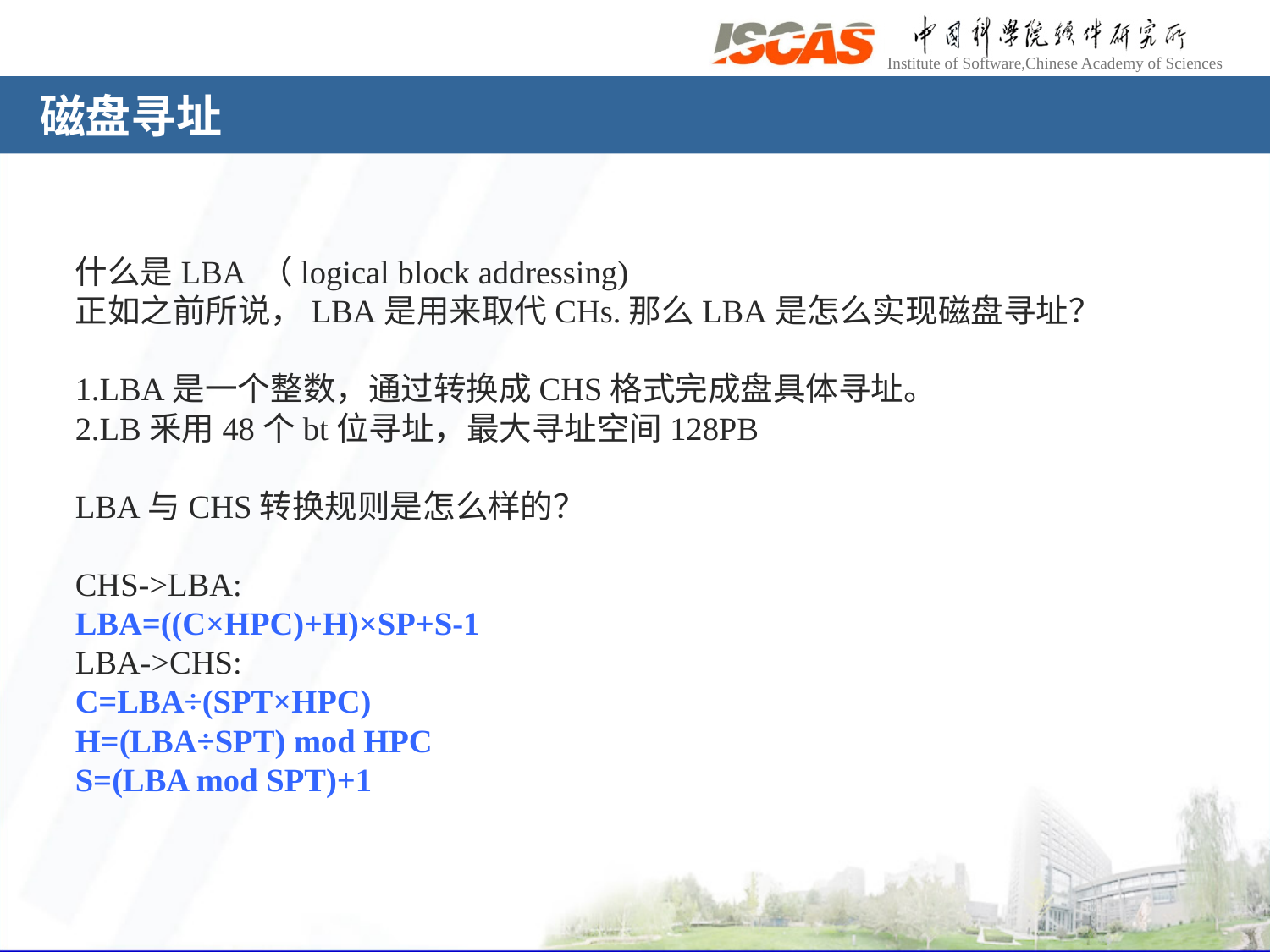

# 磁盘寻址
什么是LBA （logical block addressing)
正如之前所说，LBA是用来取代CHs.那么LBA是怎么实现磁盘寻址？
1.LBA是一个整数，通过转换成CHS格式完成盘具体寻址。
2.LB釆用48个bt位寻址，最大寻址空间128PB
LBA与CHS转换规则是怎么样的？
CHS->LBA:
LBA=((C×HPC)+H)×SP+S-1
LBA->CHS:
C=LBA÷(SPT×HPC)
H=(LBA÷SPT) mod HPC
S=(LBA mod SPT)+1